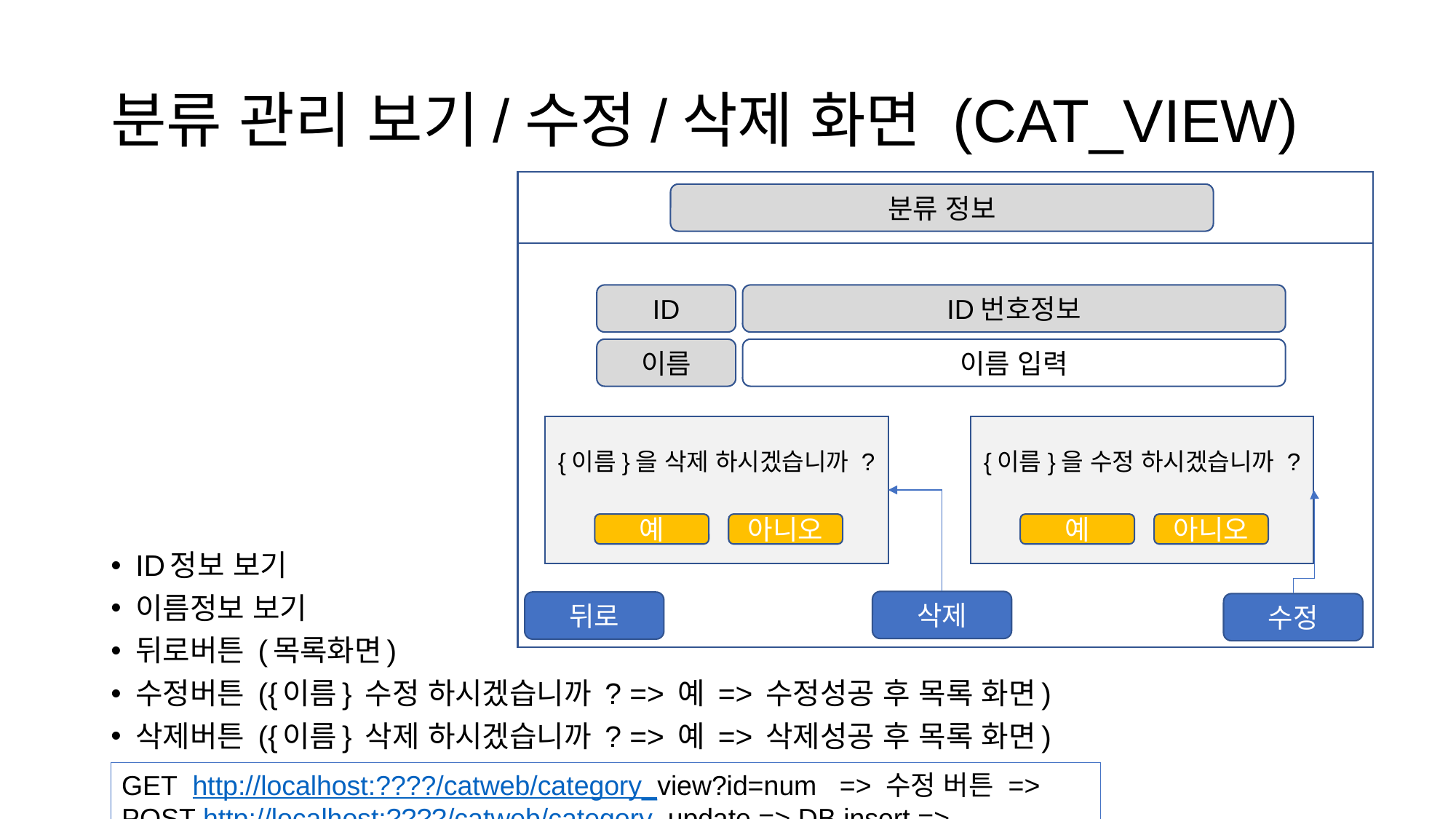

# 분류 관리 보기/수정/삭제 화면 (CAT_VIEW)

분류 정보

ID정보 보기
이름정보 보기
뒤로버튼 (목록화면)
수정버튼 ({이름} 수정 하시겠습니까 ? => 예 => 수정성공 후 목록 화면)
삭제버튼 ({이름} 삭제 하시겠습니까 ? => 예 => 삭제성공 후 목록 화면)

ID
ID번호정보
이름
이름 입력
{이름}을 삭제 하시겠습니까 ?

예
아니오
{이름}을 수정 하시겠습니까 ?

예
아니오
삭제
뒤로
수정
GET  http://localhost:????/catweb/category_view?id=num   => 수정 버튼 =>
POST http://localhost:????/catweb/category_update => DB insert =>
REDIRECT http://localhost:????/catweb/category_list?page=1&name=
삭제버튼 => GET http://localhost:????/catweb/category_delete?id=num => REDIRECT 화면목록